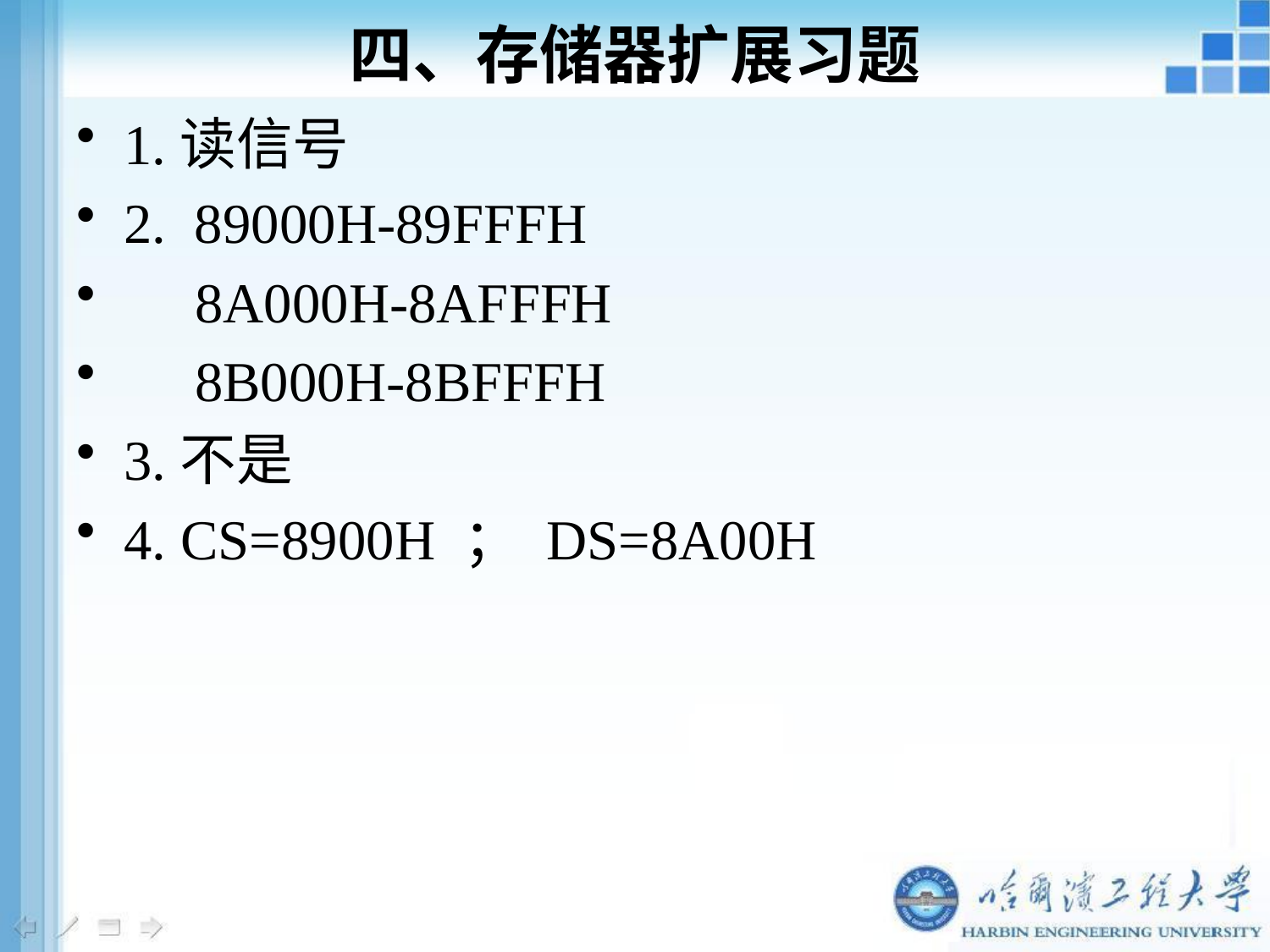

# 四、存储器扩展习题
1.读信号
2.  89000H-89FFFH
     8A000H-8AFFFH
     8B000H-8BFFFH
3.不是
4. CS=8900H ； DS=8A00H